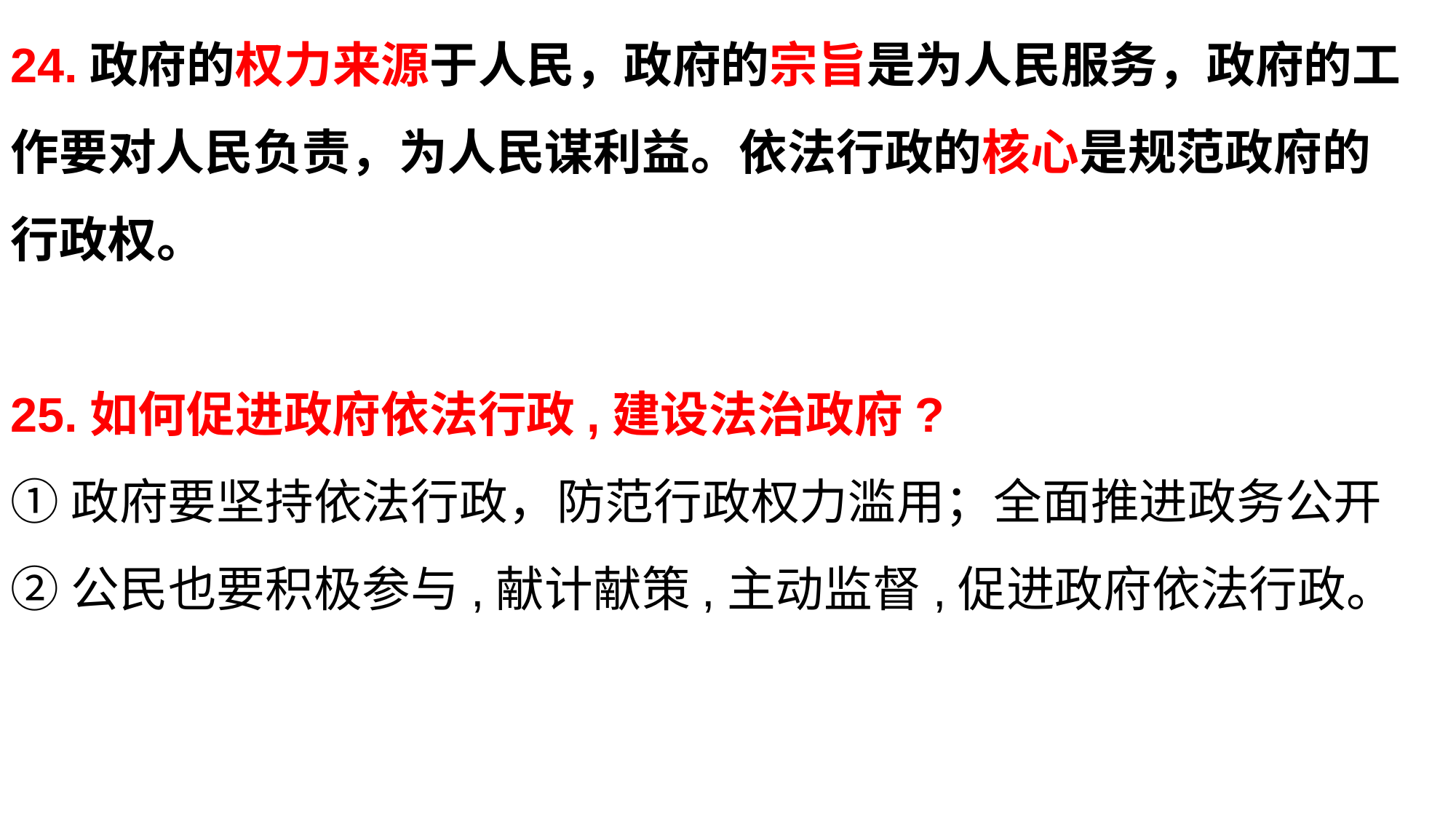

24.政府的权力来源于人民，政府的宗旨是为人民服务，政府的工作要对人民负责，为人民谋利益。依法行政的核心是规范政府的行政权。

25.如何促进政府依法行政,建设法治政府?
①政府要坚持依法行政，防范行政权力滥用；全面推进政务公开
②公民也要积极参与,献计献策,主动监督,促进政府依法行政。